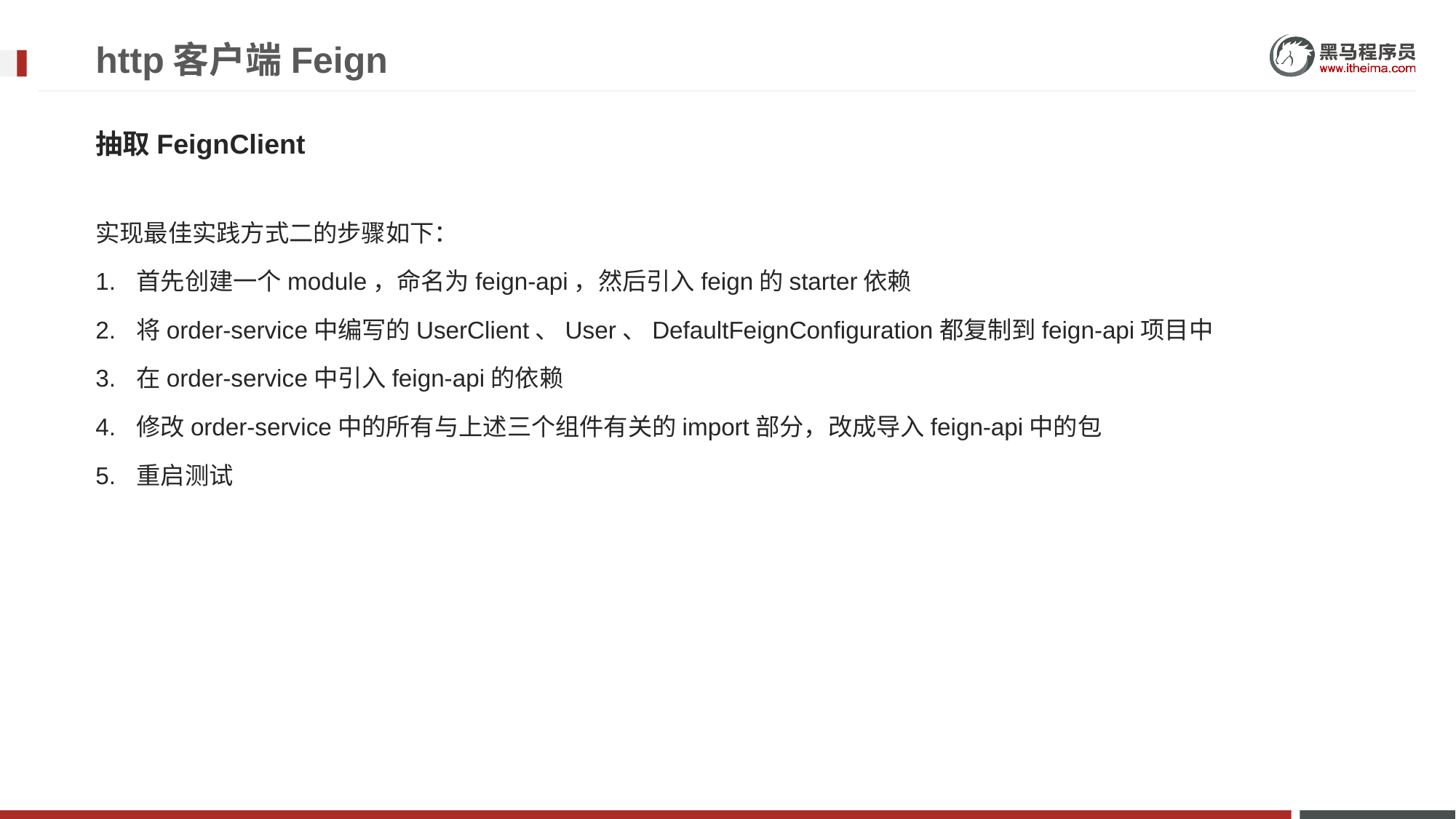

# http客户端Feign
抽取FeignClient
实现最佳实践方式二的步骤如下：
首先创建一个module，命名为feign-api，然后引入feign的starter依赖
将order-service中编写的UserClient、User、DefaultFeignConfiguration都复制到feign-api项目中
在order-service中引入feign-api的依赖
修改order-service中的所有与上述三个组件有关的import部分，改成导入feign-api中的包
重启测试